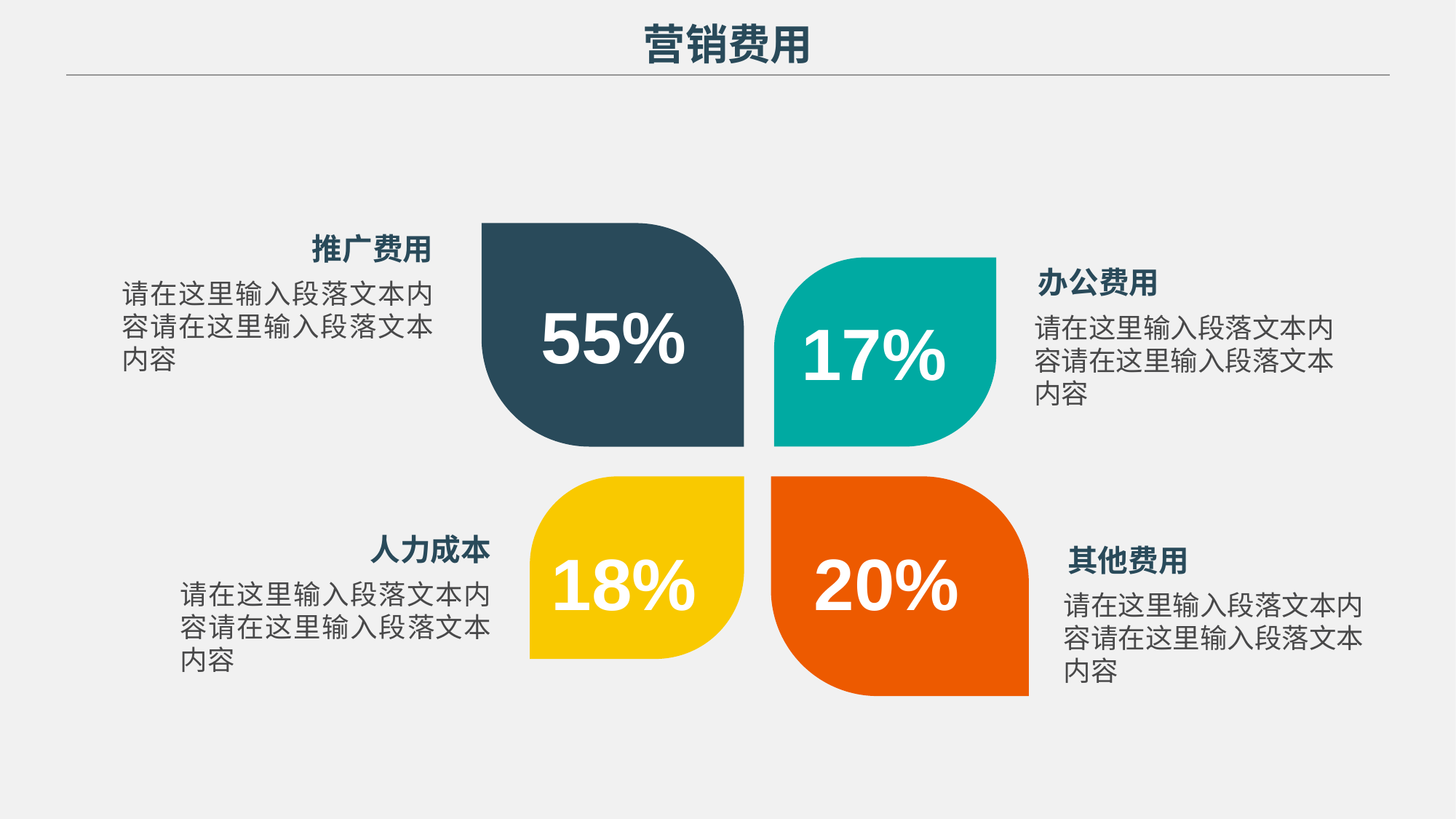

营销费用

推广费用

办公费用
请在这里输入段落文本内容请在这里输入段落文本内容
55%
17%
请在这里输入段落文本内容请在这里输入段落文本内容

人力成本
18%
20%
其他费用
请在这里输入段落文本内容请在这里输入段落文本内容
请在这里输入段落文本内容请在这里输入段落文本内容